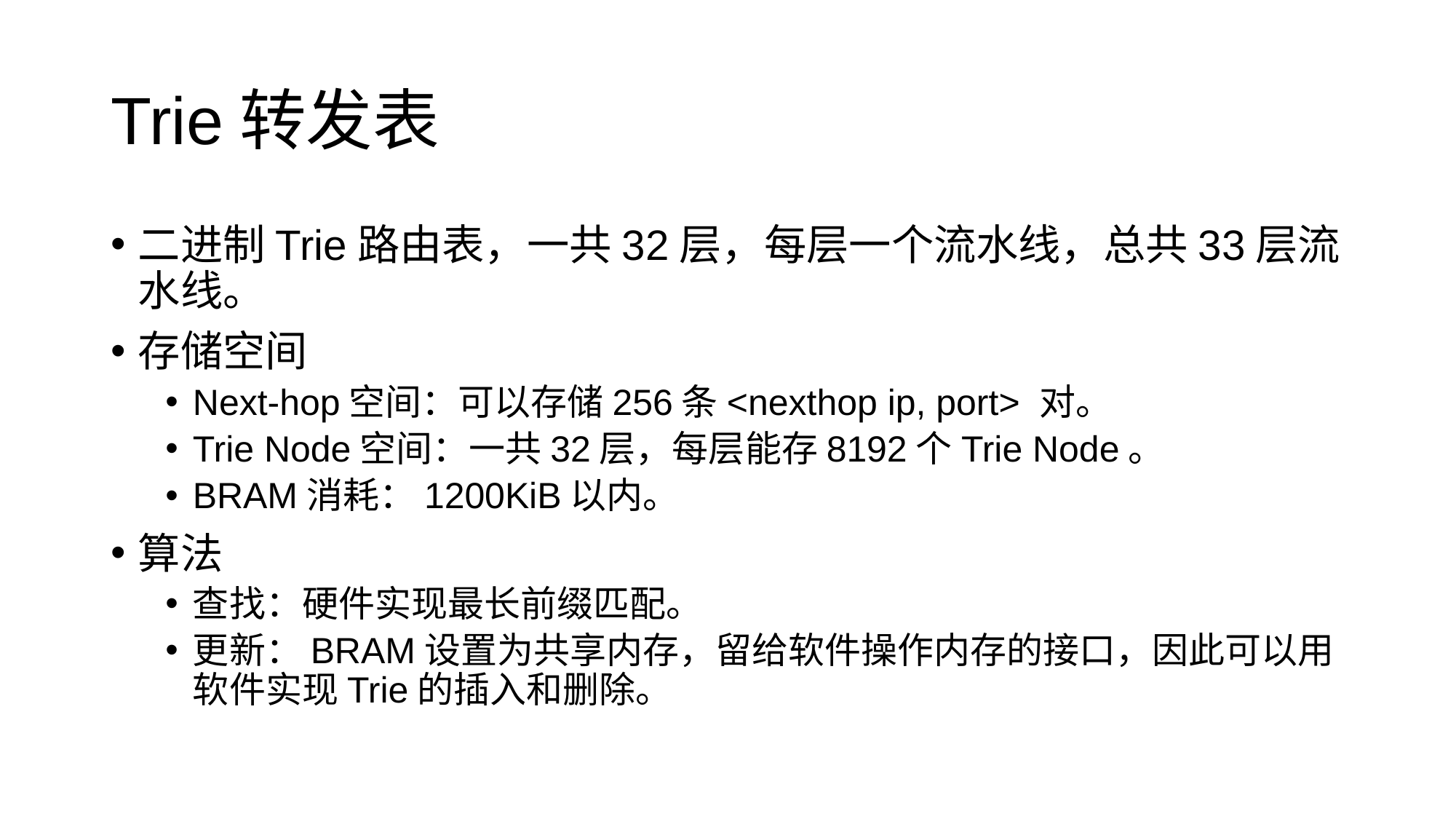

# Trie转发表
二进制Trie路由表，一共32层，每层一个流水线，总共33层流水线。
存储空间
Next-hop空间：可以存储256条<nexthop ip, port> 对。
Trie Node空间：一共32层，每层能存8192个Trie Node。
BRAM消耗：1200KiB以内。
算法
查找：硬件实现最长前缀匹配。
更新：BRAM设置为共享内存，留给软件操作内存的接口，因此可以用软件实现Trie的插入和删除。